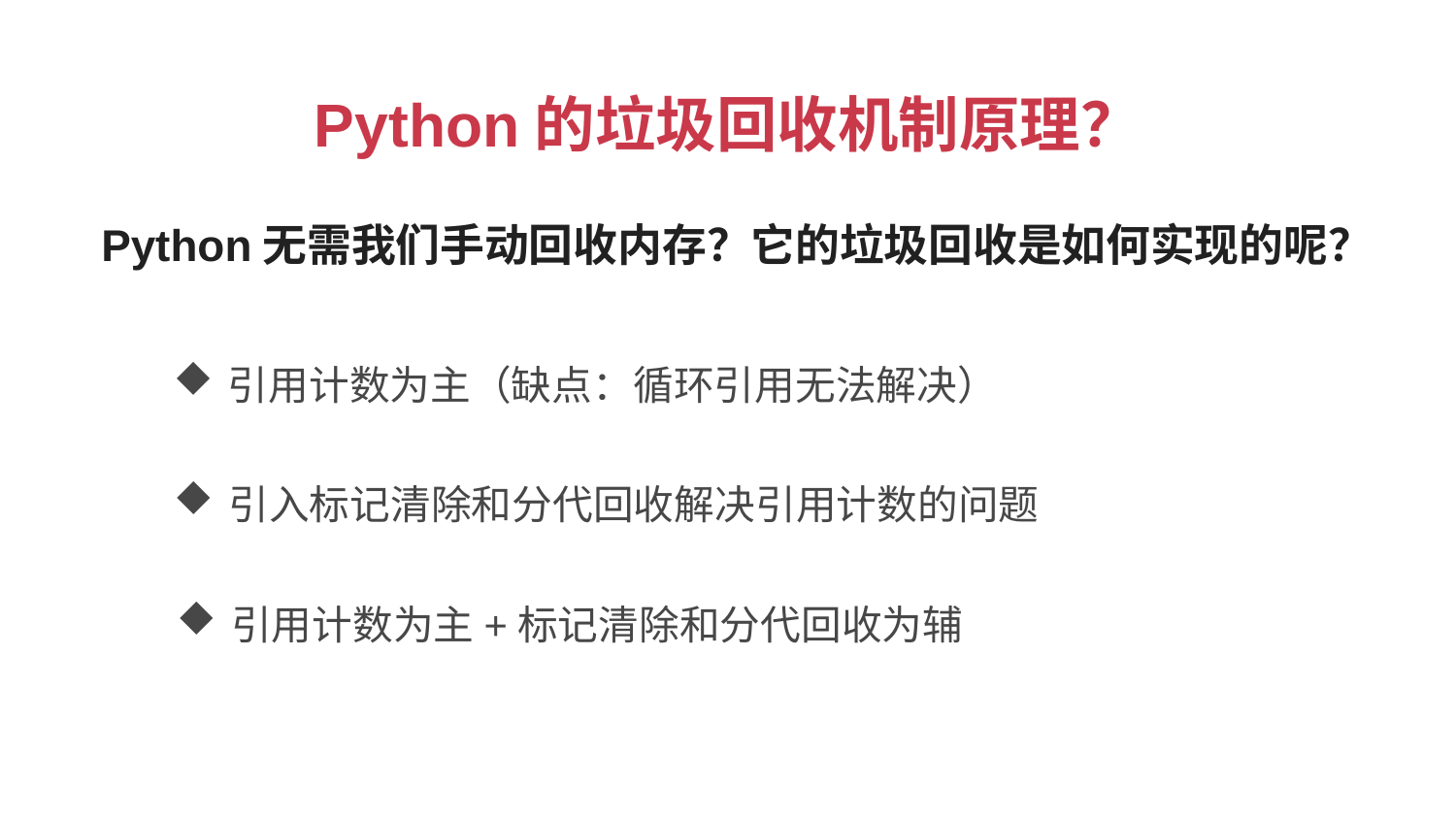

Python的垃圾回收机制原理？
 Python无需我们手动回收内存？它的垃圾回收是如何实现的呢？
引用计数为主（缺点：循环引用无法解决）
引入标记清除和分代回收解决引用计数的问题
引用计数为主+标记清除和分代回收为辅